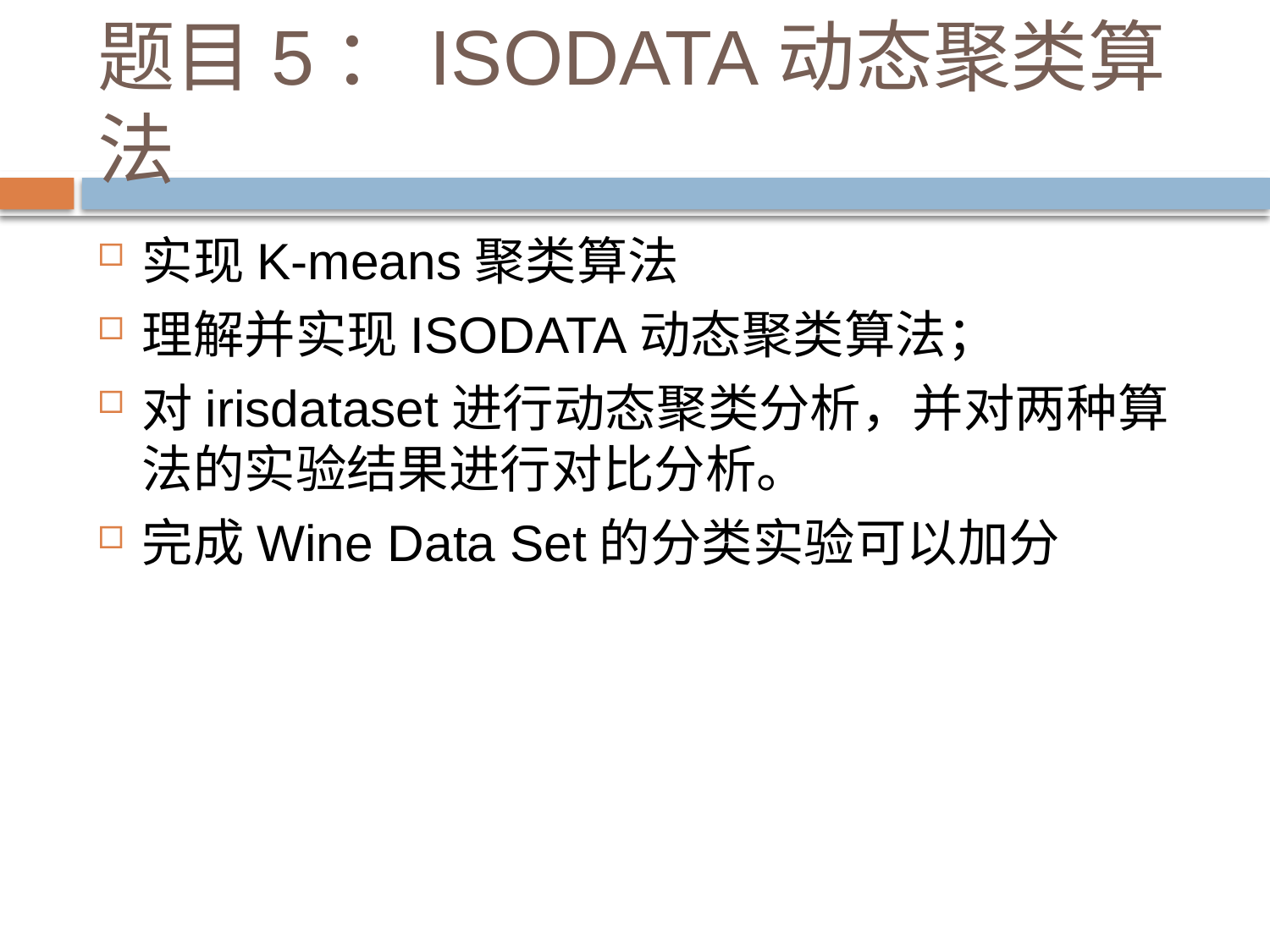

# 题目5：ISODATA动态聚类算法
实现K-means聚类算法
理解并实现ISODATA动态聚类算法；
对irisdataset进行动态聚类分析，并对两种算法的实验结果进行对比分析。
完成Wine Data Set的分类实验可以加分